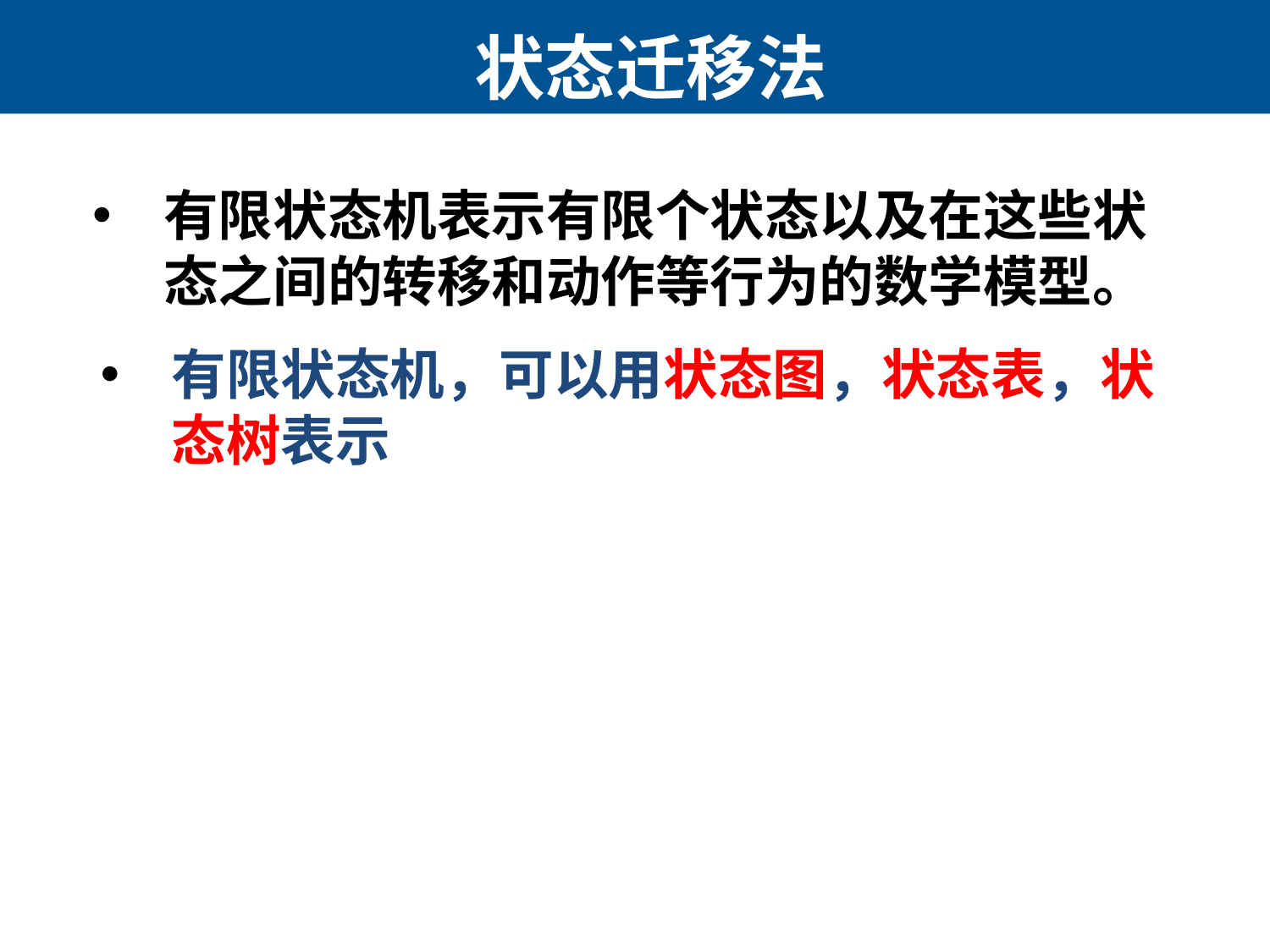

状态迁移法
# 有限状态机表示有限个状态以及在这些状态之间的转移和动作等行为的数学模型。
有限状态机，可以用状态图，状态表，状态树表示